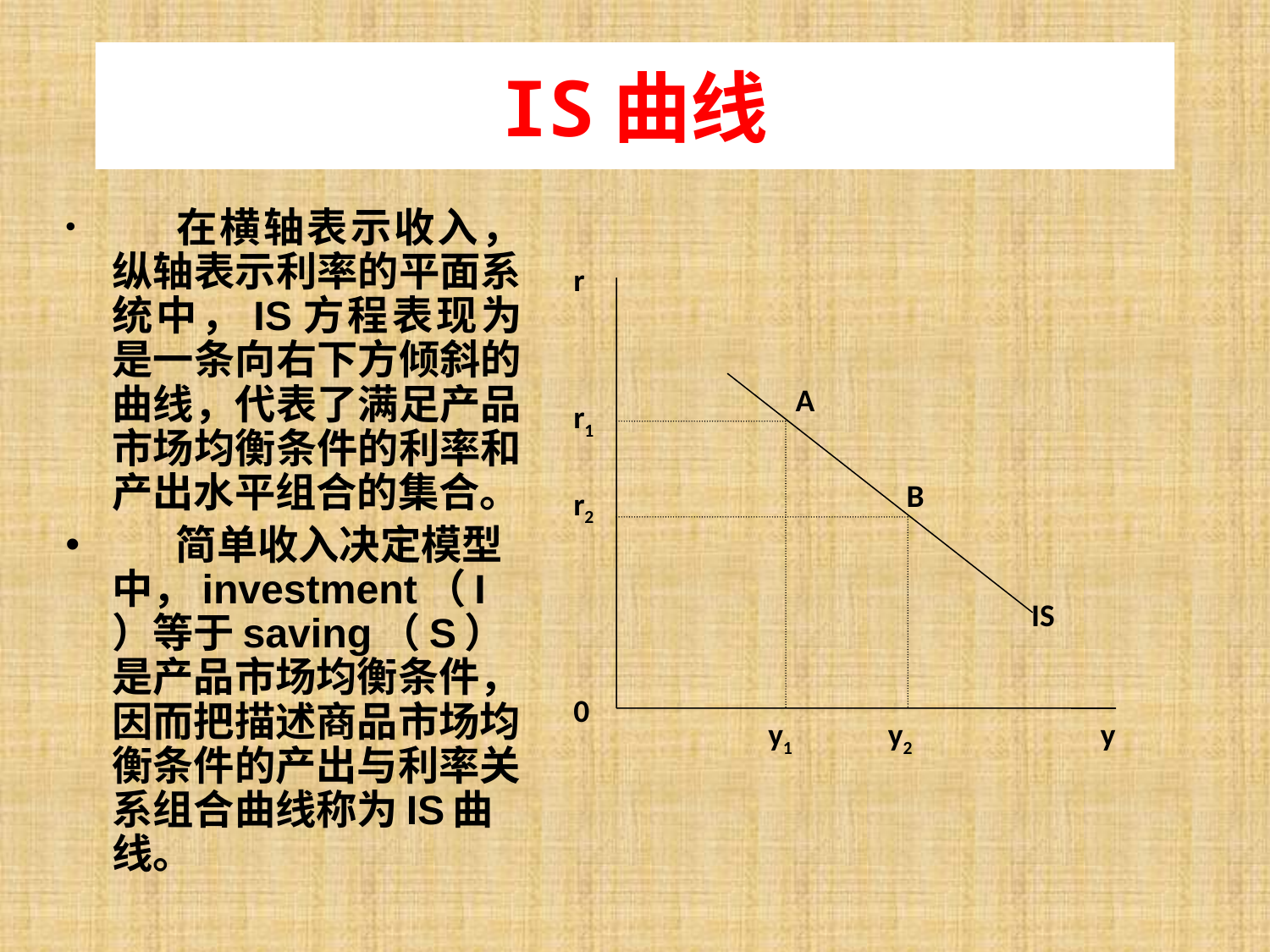

# IS曲线
      在横轴表示收入，纵轴表示利率的平面系统中，IS方程表现为是一条向右下方倾斜的曲线，代表了满足产品市场均衡条件的利率和产出水平组合的集合。
      简单收入决定模型中，investment（I）等于saving（S）是产品市场均衡条件，因而把描述商品市场均衡条件的产出与利率关系组合曲线称为IS曲线。
r

A
r1

B
r2

IS

y1
y2
y
0